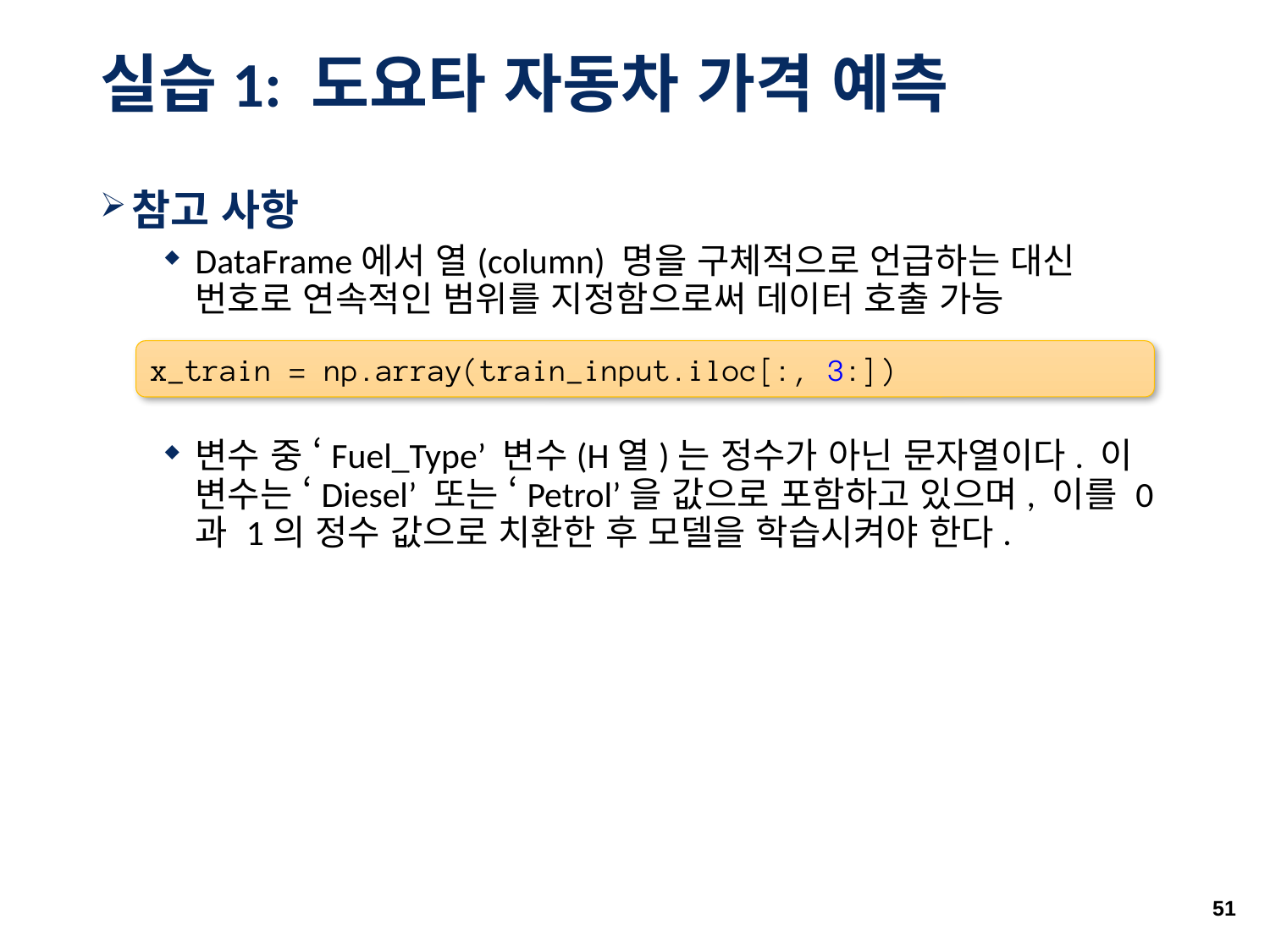

# 실습1: 도요타 자동차 가격 예측
참고 사항
DataFrame에서 열(column) 명을 구체적으로 언급하는 대신 번호로 연속적인 범위를 지정함으로써 데이터 호출 가능

변수 중 ‘Fuel_Type’ 변수(H열)는 정수가 아닌 문자열이다. 이 변수는 ‘Diesel’ 또는 ‘Petrol’을 값으로 포함하고 있으며, 이를 0과 1의 정수 값으로 치환한 후 모델을 학습시켜야 한다.
x_train = np.array(train_input.iloc[:, 3:])
51